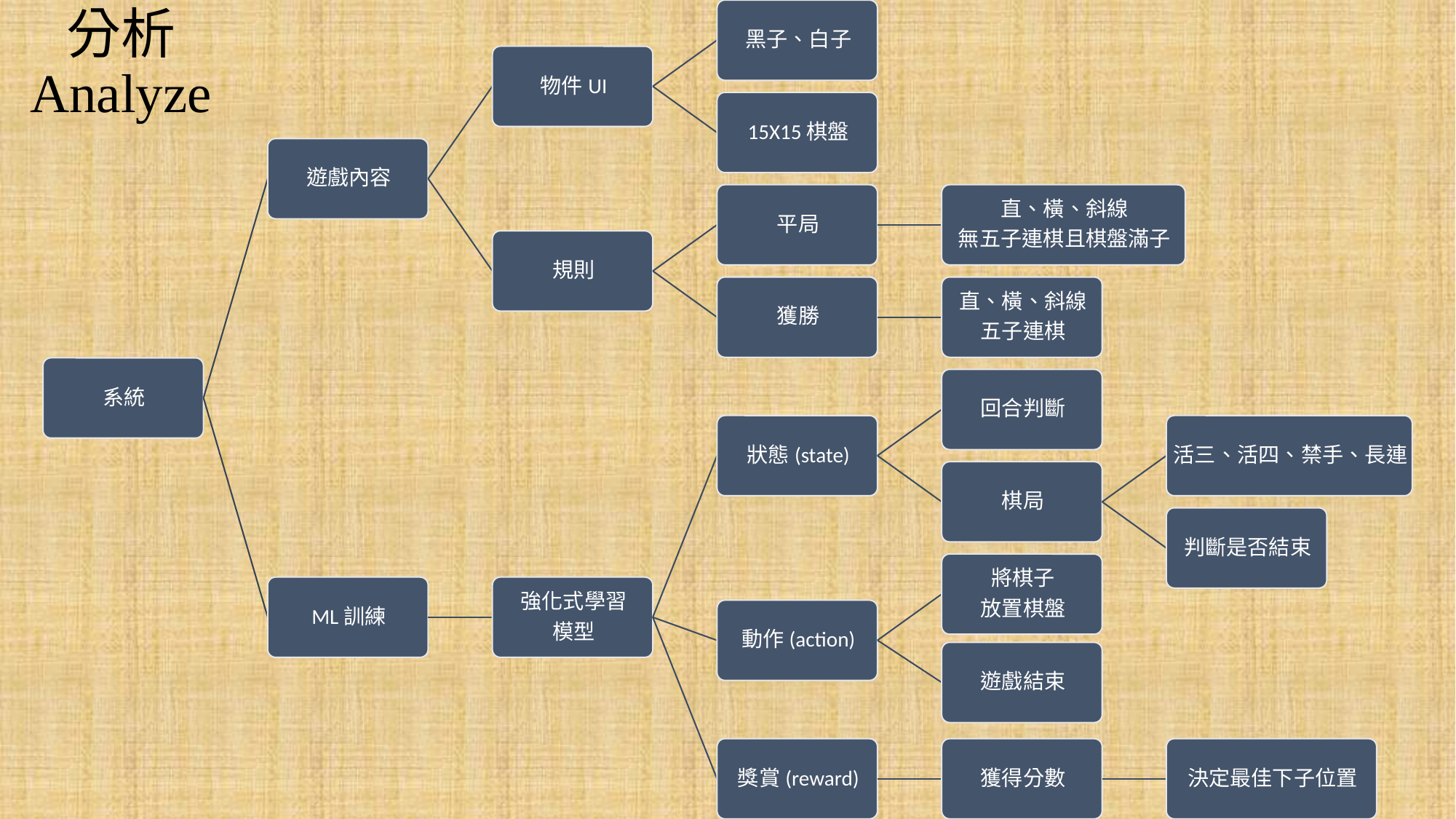

系統

遊戲內容

物件UI

黑子、白子

15X15棋盤

規則

平局

直、橫、斜線
無五子連棋且棋盤滿子

獲勝

直、橫、斜線
五子連棋

ML訓練

強化式學習
模型

狀態(state)

回合判斷

棋局

活三、活四、禁手、長連

判斷是否結束

動作(action)

將棋子
放置棋盤

遊戲結束

獎賞(reward)

獲得分數

決定最佳下子位置
# 分析 Analyze